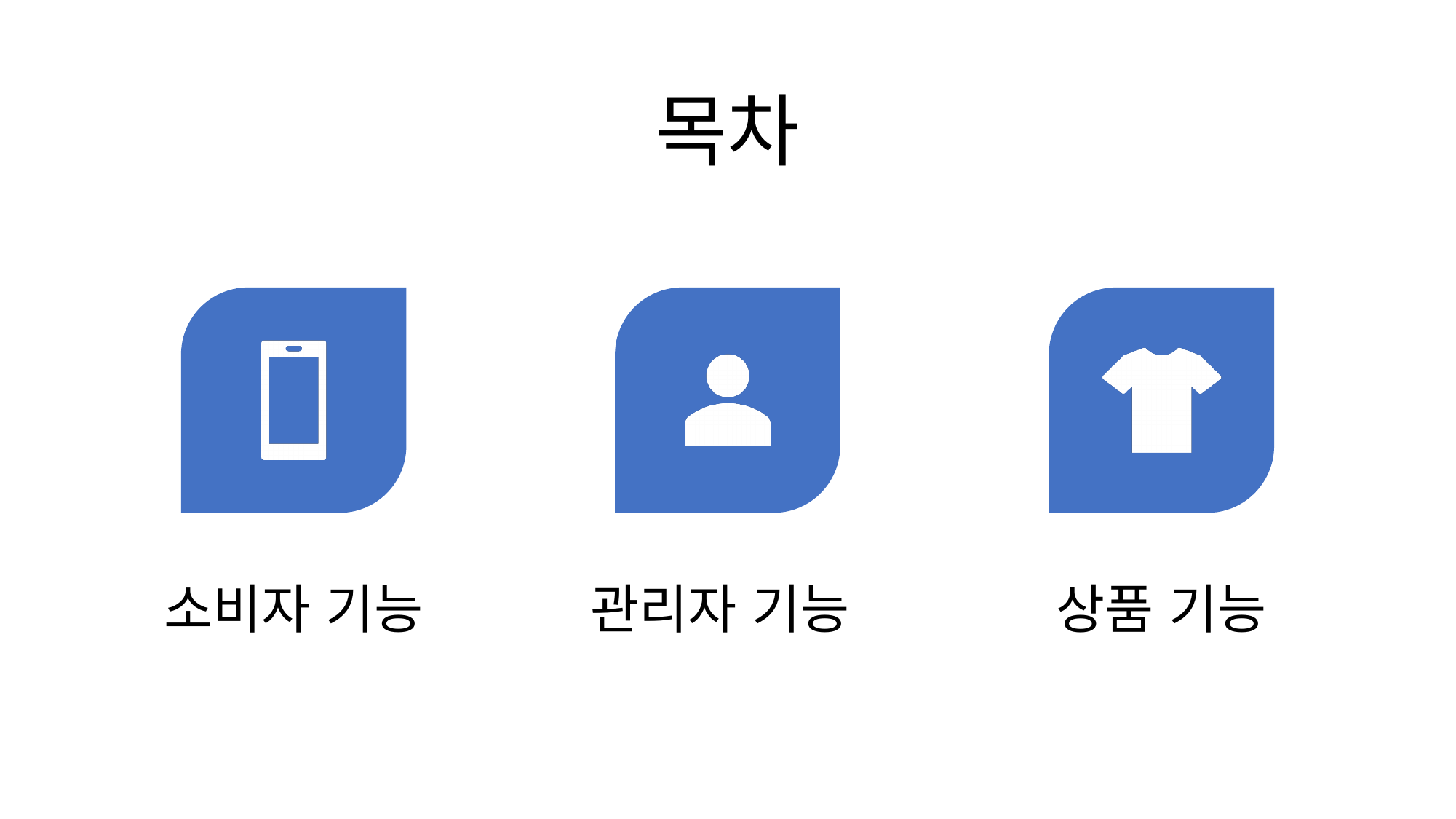

# 목차
소비자 기능
관리자 기능
상품 기능